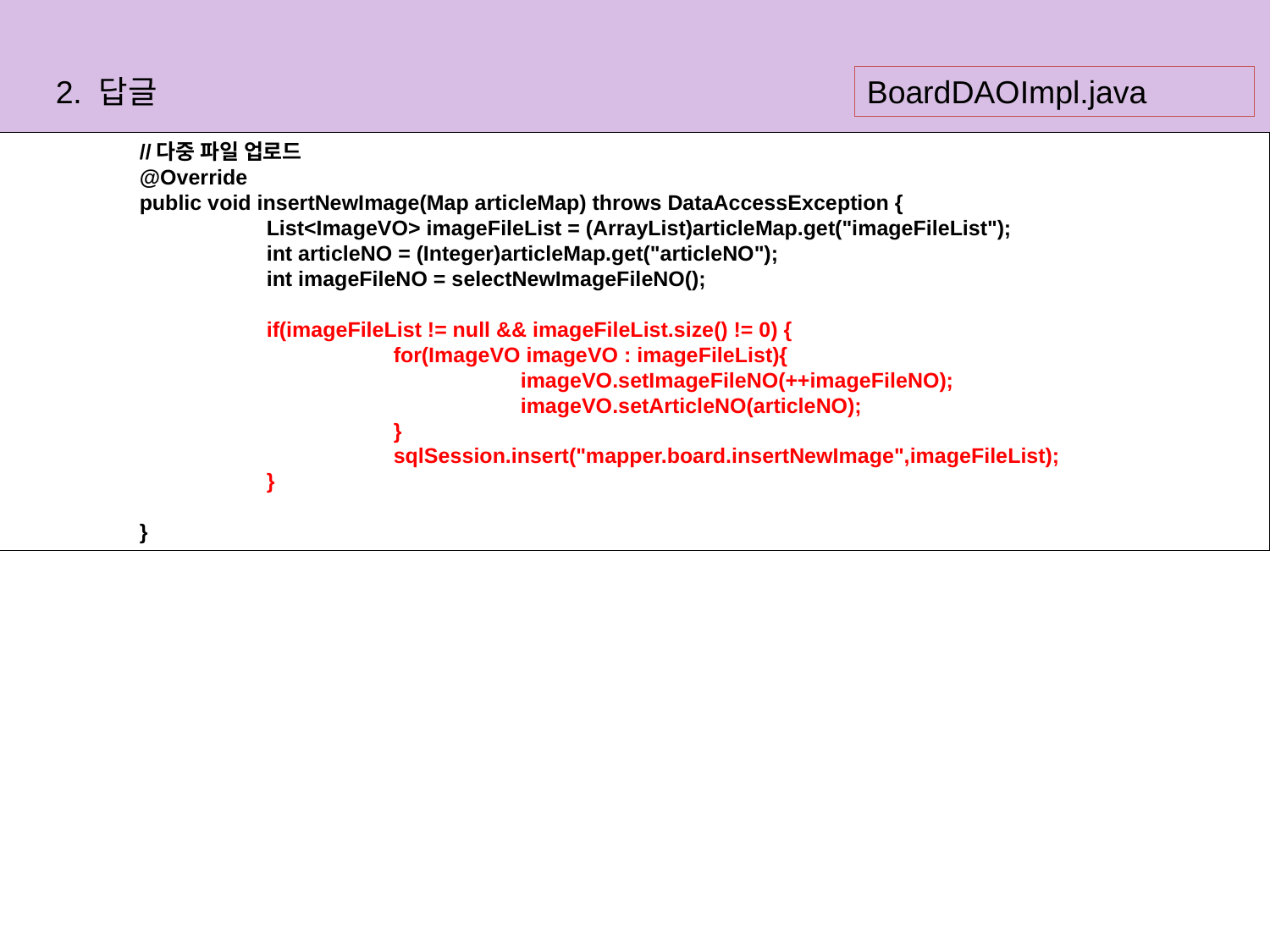

BoardDAOImpl.java
2. 답글
	//다중 파일 업로드
	@Override
	public void insertNewImage(Map articleMap) throws DataAccessException {
		List<ImageVO> imageFileList = (ArrayList)articleMap.get("imageFileList");
		int articleNO = (Integer)articleMap.get("articleNO");
		int imageFileNO = selectNewImageFileNO();

		if(imageFileList != null && imageFileList.size() != 0) {
			for(ImageVO imageVO : imageFileList){
				imageVO.setImageFileNO(++imageFileNO);
				imageVO.setArticleNO(articleNO);
			}
			sqlSession.insert("mapper.board.insertNewImage",imageFileList);
		}

	}